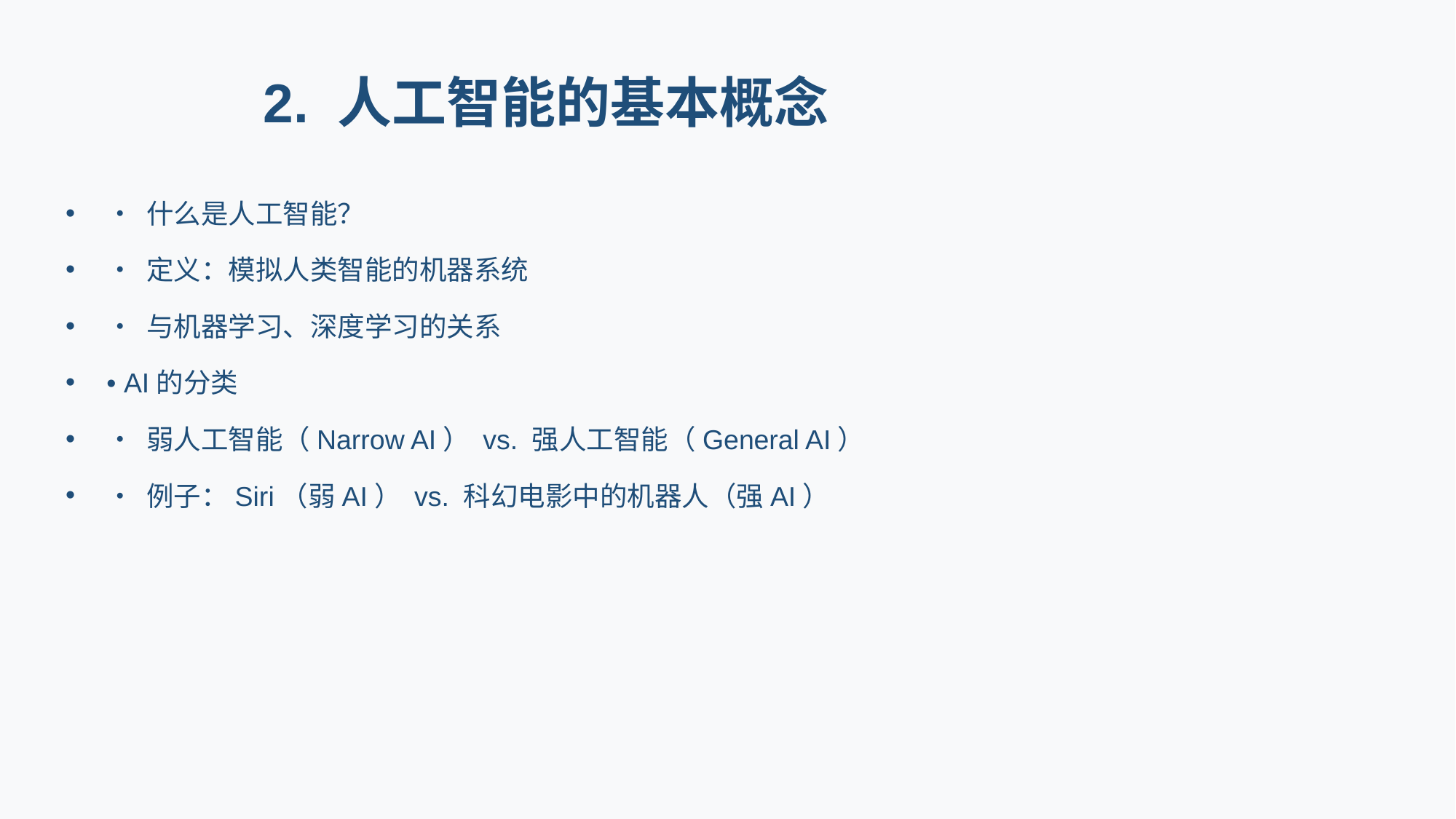

# 2. 人工智能的基本概念
• 什么是人工智能？
• 定义：模拟人类智能的机器系统
• 与机器学习、深度学习的关系
• AI的分类
• 弱人工智能（Narrow AI） vs. 强人工智能（General AI）
• 例子：Siri（弱AI） vs. 科幻电影中的机器人（强AI）